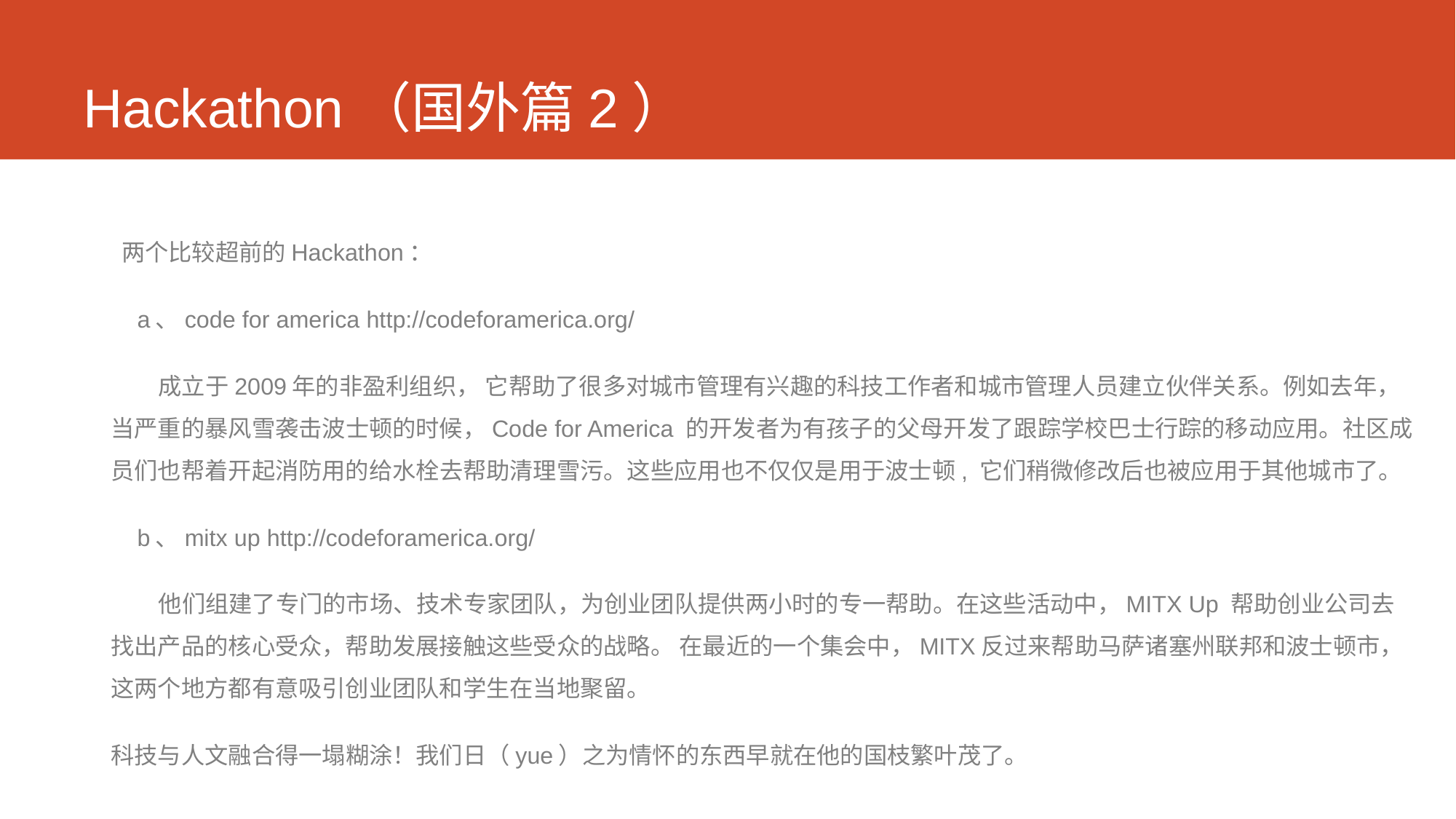

# Hackathon（国外篇2）
 两个比较超前的Hackathon：
    a、code for america http://codeforamerica.org/
        成立于2009年的非盈利组织， 它帮助了很多对城市管理有兴趣的科技工作者和城市管理人员建立伙伴关系。例如去年，当严重的暴风雪袭击波士顿的时候，Code for America 的开发者为有孩子的父母开发了跟踪学校巴士行踪的移动应用。社区成员们也帮着开起消防用的给水栓去帮助清理雪污。这些应用也不仅仅是用于波士顿, 它们稍微修改后也被应用于其他城市了。
    b、mitx up http://codeforamerica.org/
        他们组建了专门的市场、技术专家团队，为创业团队提供两小时的专一帮助。在这些活动中，MITX Up 帮助创业公司去找出产品的核心受众，帮助发展接触这些受众的战略。 在最近的一个集会中，MITX反过来帮助马萨诸塞州联邦和波士顿市，这两个地方都有意吸引创业团队和学生在当地聚留。
科技与人文融合得一塌糊涂！我们日（yue）之为情怀的东西早就在他的国枝繁叶茂了。